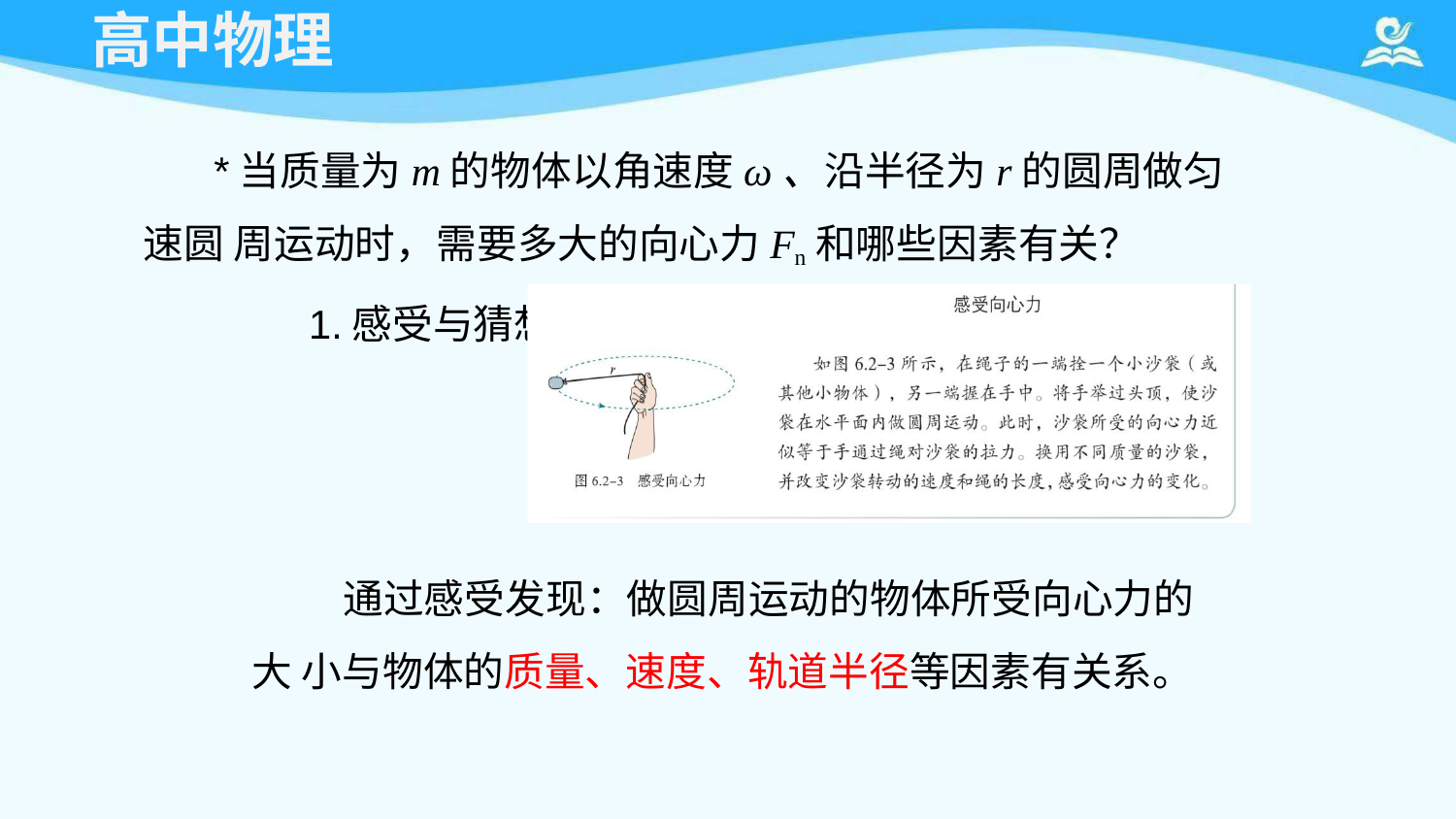

# 高中物理
*当质量为m的物体以角速度ω、沿半径为r的圆周做匀速圆 周运动时，需要多大的向心力Fn和哪些因素有关？
1.感受与猜想

通过感受发现：做圆周运动的物体所受向心力的大 小与物体的质量、速度、轨道半径等因素有关系。